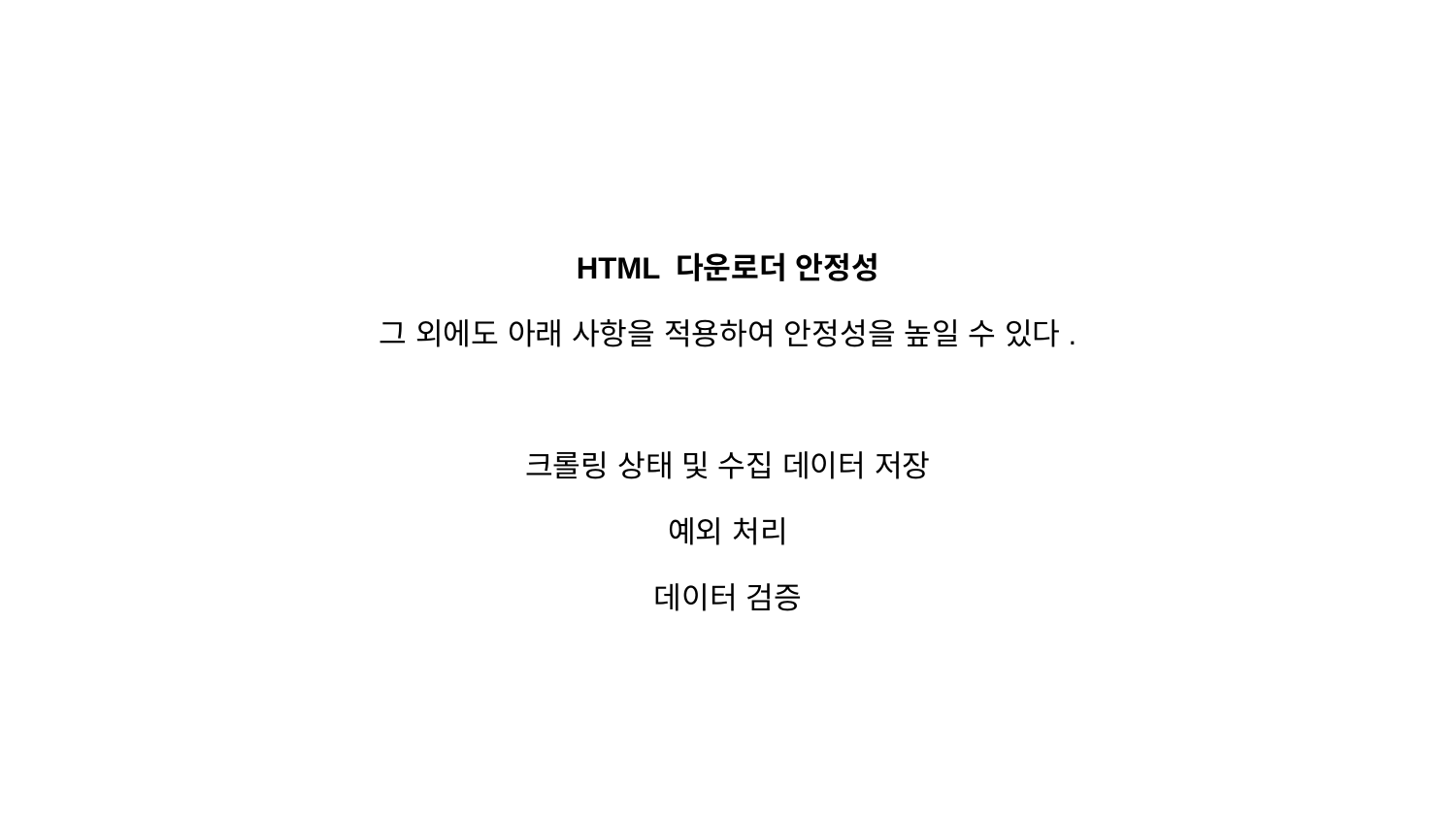

HTML 다운로더 안정성
그 외에도 아래 사항을 적용하여 안정성을 높일 수 있다.

크롤링 상태 및 수집 데이터 저장
예외 처리
데이터 검증